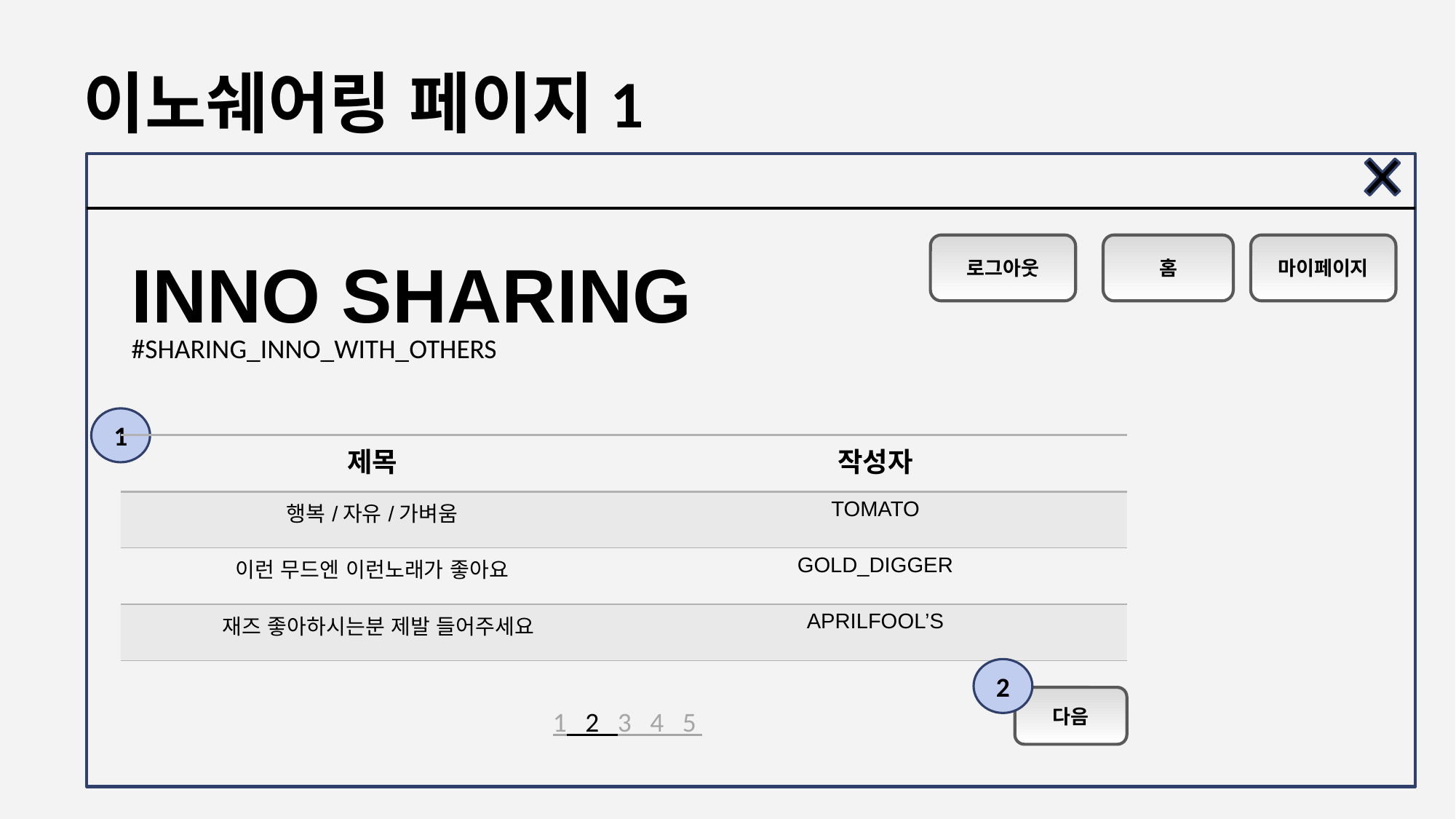

# 이노쉐어링 페이지1

로그아웃
홈
마이페이지
INNO SHARING
#SHARING_INNO_WITH_OTHERS
1
| 제목 | 작성자 |
| --- | --- |
| 행복/자유/가벼움 | TOMATO |
| 이런 무드엔 이런노래가 좋아요 | GOLD\_DIGGER |
| 재즈 좋아하시는분 제발 들어주세요 | APRILFOOL’S |
2
다음
1   2   3   4   5